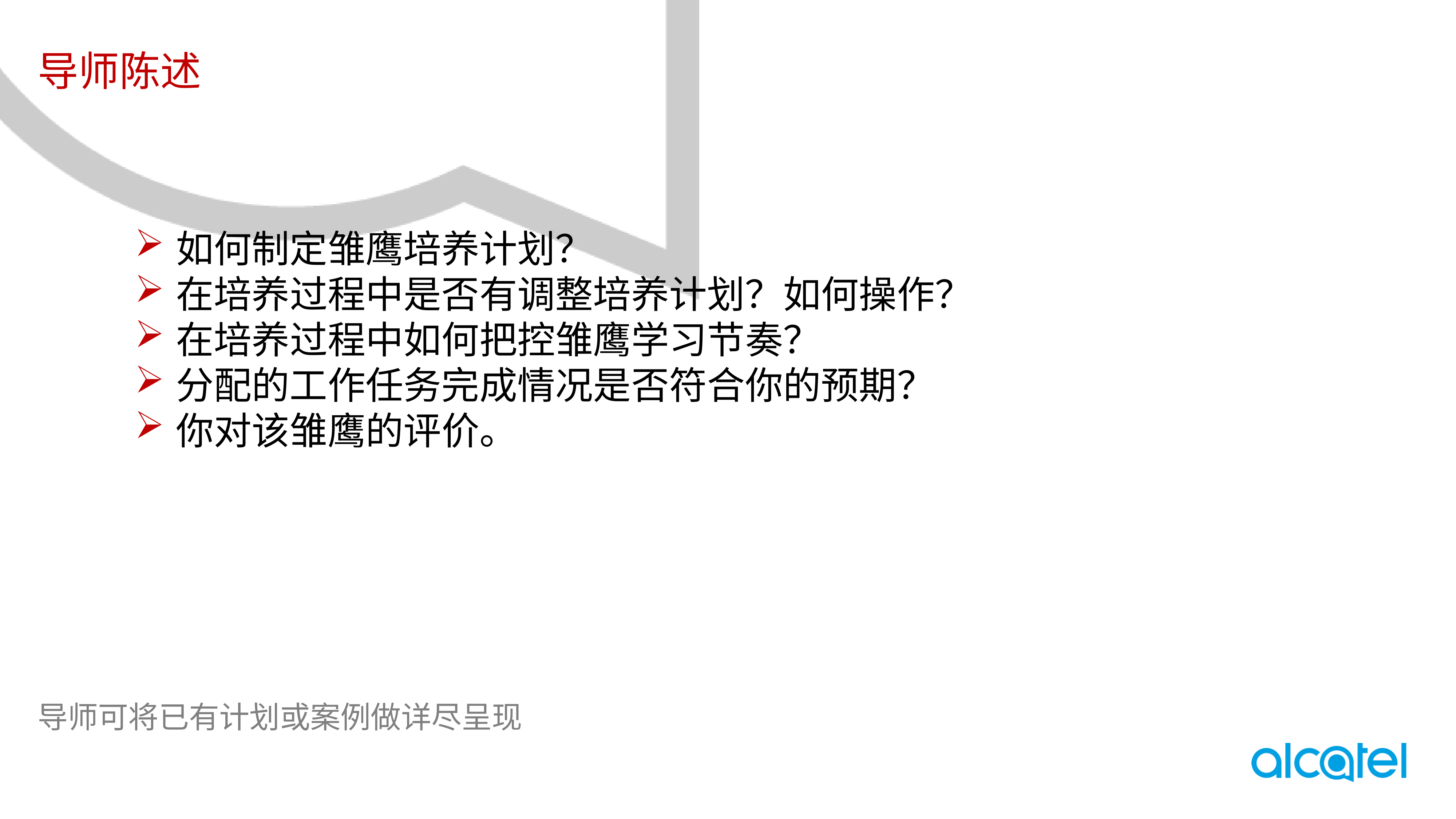

导师陈述
如何制定雏鹰培养计划？
在培养过程中是否有调整培养计划？如何操作？
在培养过程中如何把控雏鹰学习节奏？
分配的工作任务完成情况是否符合你的预期？
你对该雏鹰的评价。
导师可将已有计划或案例做详尽呈现